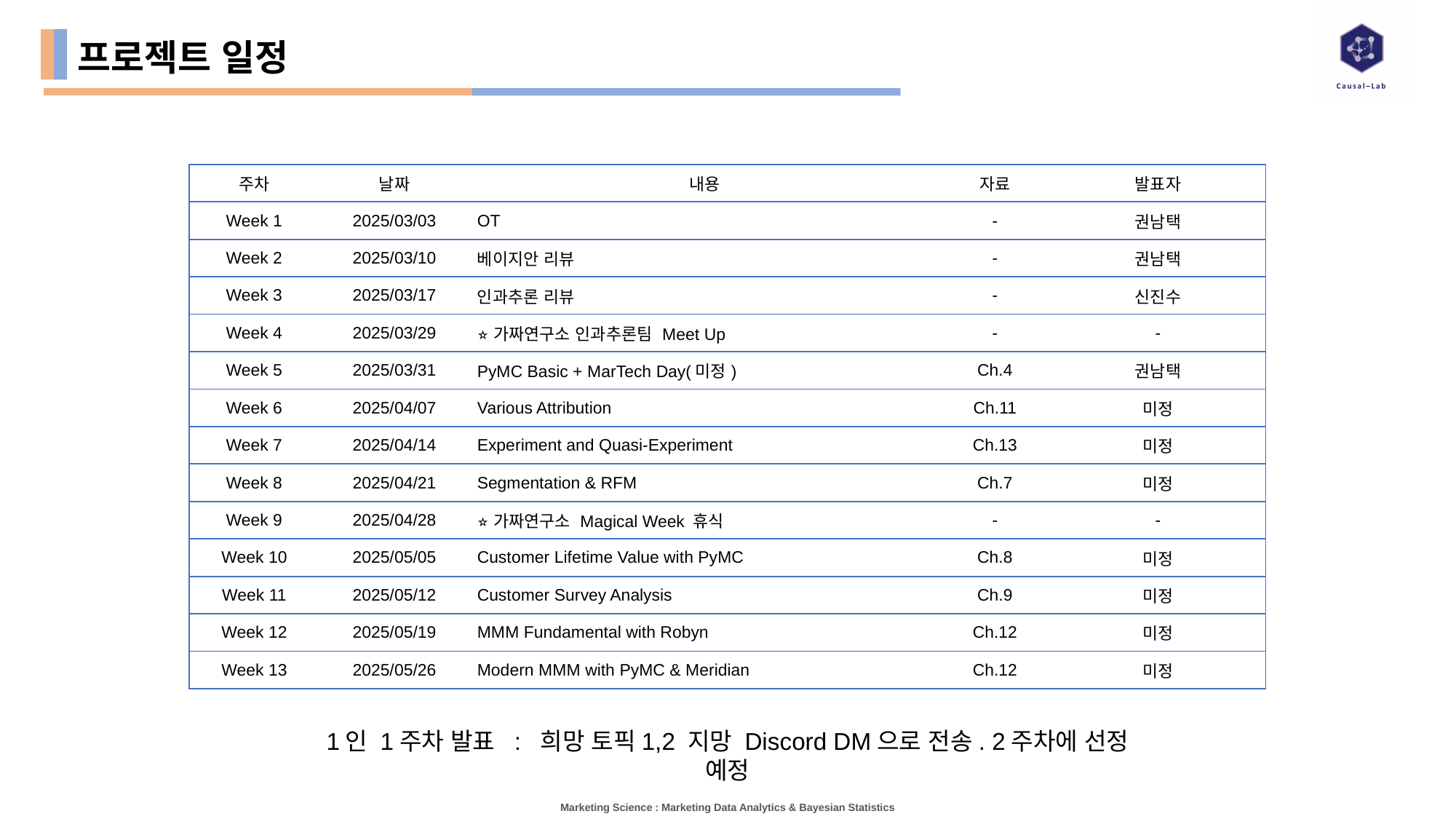

# 프로젝트 일정
| 주차 | 날짜 | 내용 | 자료 | 발표자 |
| --- | --- | --- | --- | --- |
| Week 1 | 2025/03/03 | OT | - | 권남택 |
| Week 2 | 2025/03/10 | 베이지안 리뷰 | - | 권남택 |
| Week 3 | 2025/03/17 | 인과추론 리뷰 | - | 신진수 |
| Week 4 | 2025/03/29 | ⭐가짜연구소 인과추론팀 Meet Up | - | - |
| Week 5 | 2025/03/31 | PyMC Basic + MarTech Day(미정) | Ch.4 | 권남택 |
| Week 6 | 2025/04/07 | Various Attribution | Ch.11 | 미정 |
| Week 7 | 2025/04/14 | Experiment and Quasi-Experiment | Ch.13 | 미정 |
| Week 8 | 2025/04/21 | Segmentation & RFM | Ch.7 | 미정 |
| Week 9 | 2025/04/28 | ⭐가짜연구소 Magical Week 휴식 | - | - |
| Week 10 | 2025/05/05 | Customer Lifetime Value with PyMC | Ch.8 | 미정 |
| Week 11 | 2025/05/12 | Customer Survey Analysis | Ch.9 | 미정 |
| Week 12 | 2025/05/19 | MMM Fundamental with Robyn | Ch.12 | 미정 |
| Week 13 | 2025/05/26 | Modern MMM with PyMC & Meridian | Ch.12 | 미정 |
1인 1주차 발표  :  희망 토픽1,2 지망 Discord DM으로 전송. 2주차에 선정 예정